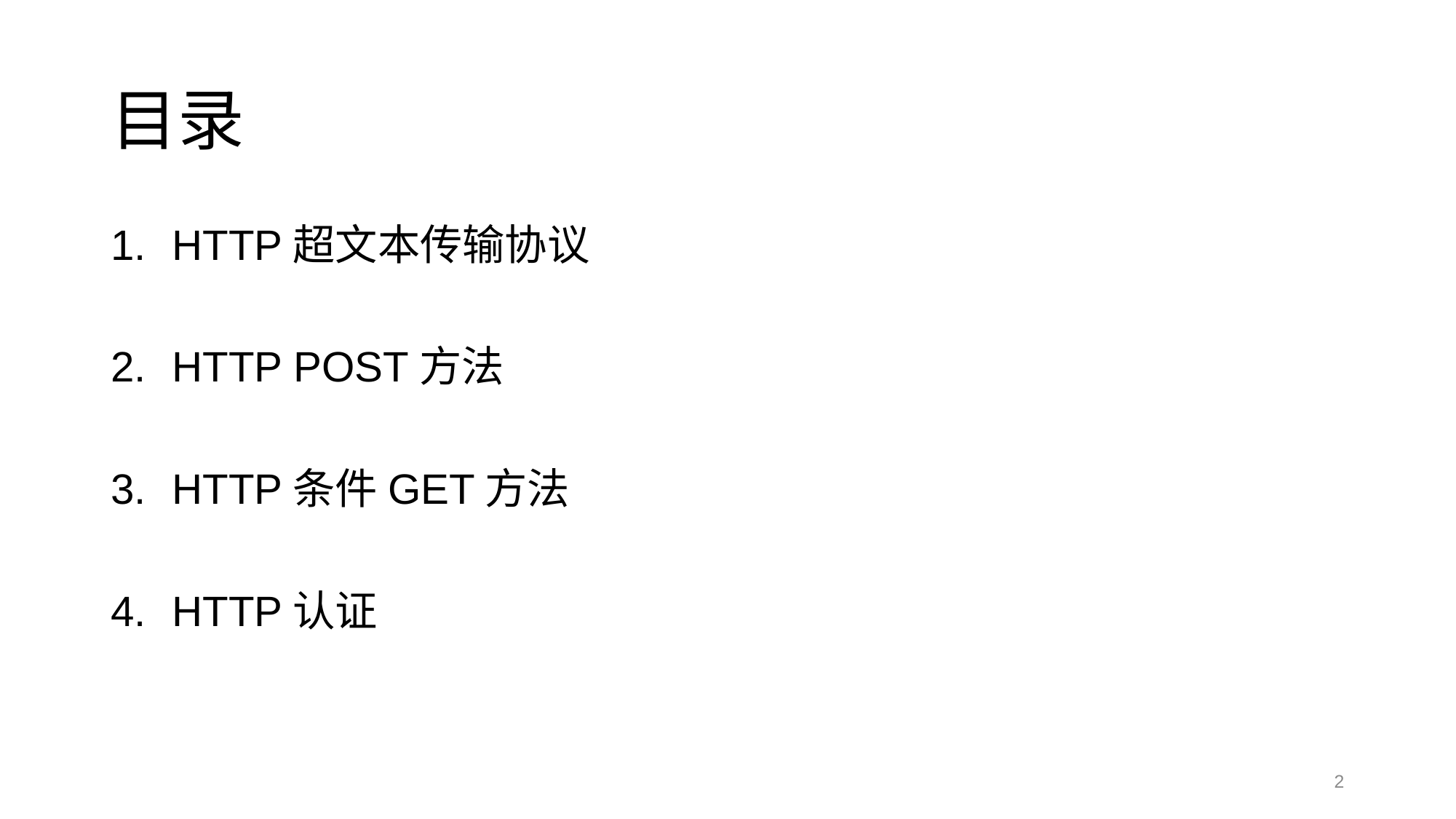

# 目录
HTTP超文本传输协议

HTTP POST方法

HTTP条件GET方法

HTTP认证

2